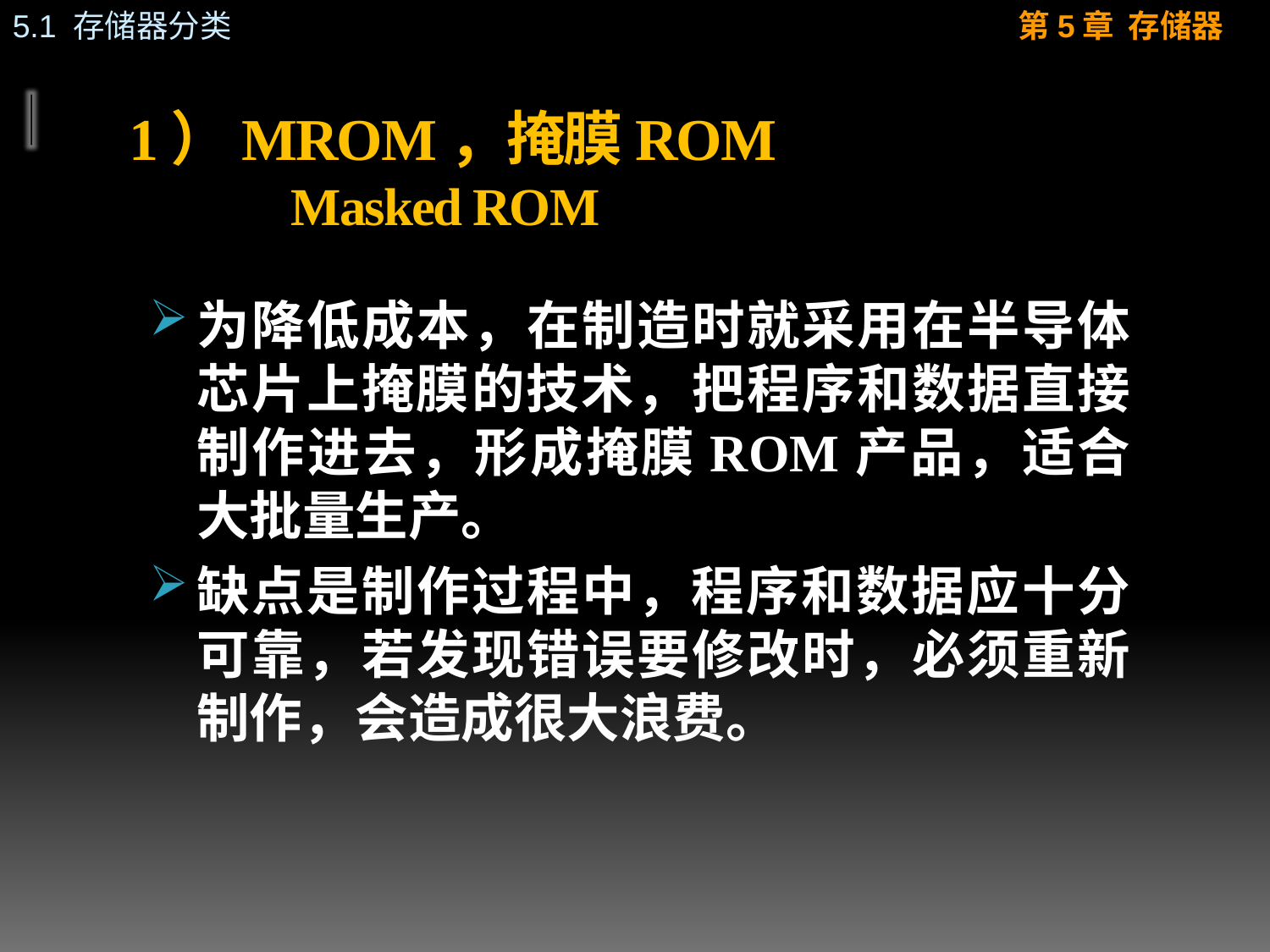

# 1）MROM，掩膜ROM Masked ROM
为降低成本，在制造时就采用在半导体芯片上掩膜的技术，把程序和数据直接制作进去，形成掩膜ROM产品，适合大批量生产。
缺点是制作过程中，程序和数据应十分可靠，若发现错误要修改时，必须重新制作，会造成很大浪费。